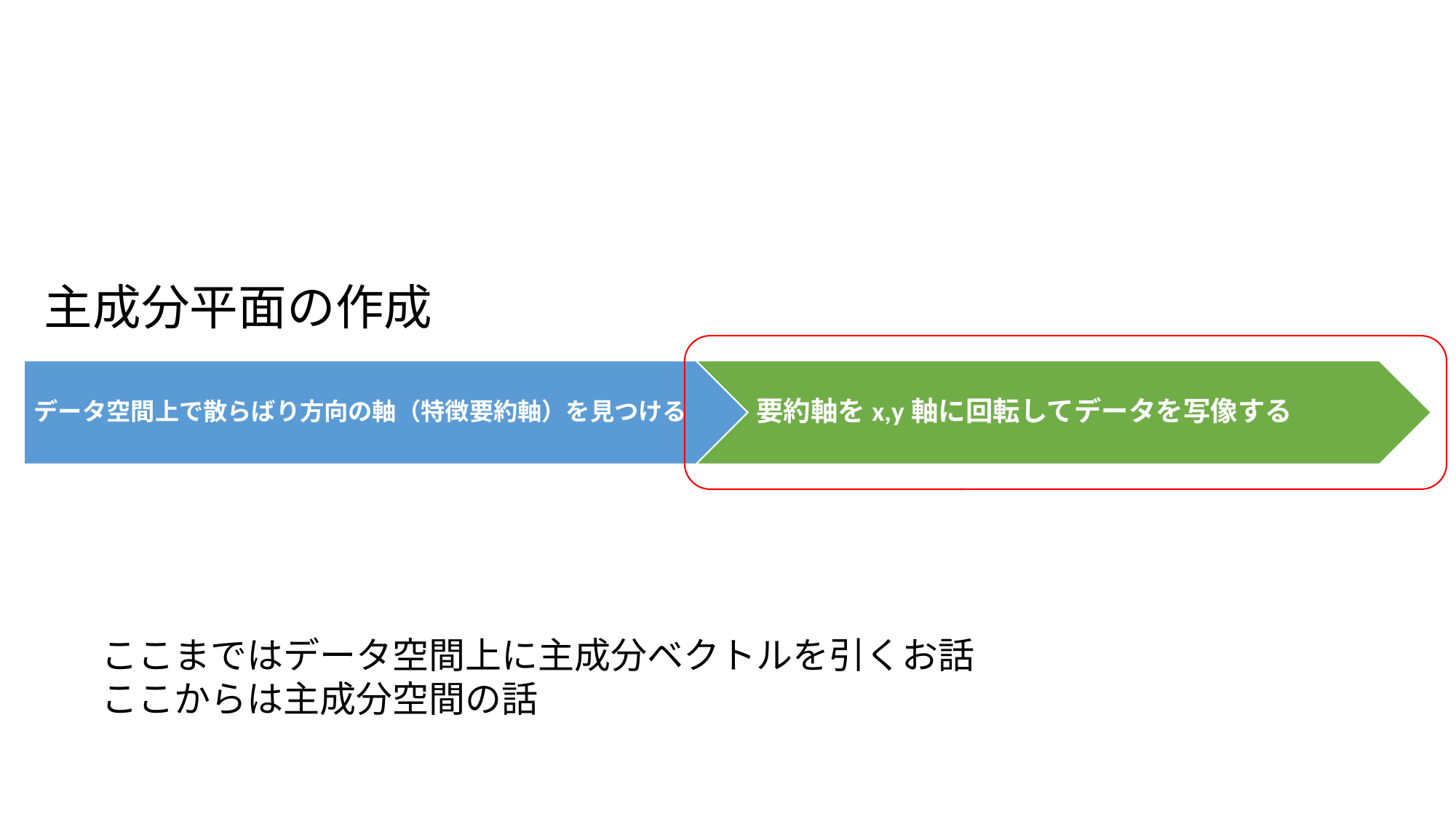

主成分平面の作成

データ空間上で散らばり方向の軸（特徴要約軸）を見つける
要約軸をx,y軸に回転してデータを写像する
ここまではデータ空間上に主成分ベクトルを引くお話
ここからは主成分空間の話